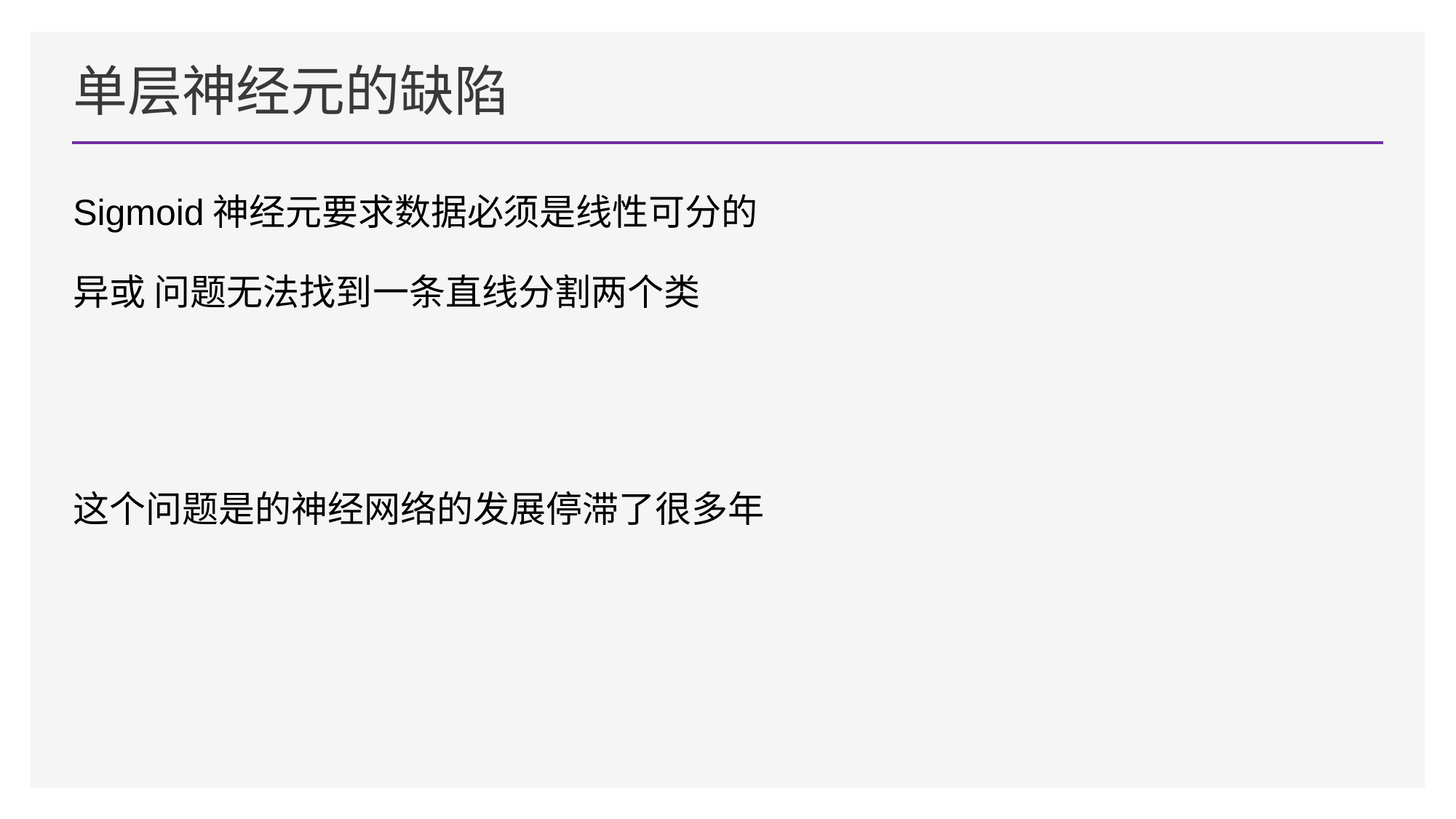

# 单层神经元的缺陷
Sigmoid神经元要求数据必须是线性可分的

异或 问题无法找到一条直线分割两个类
这个问题是的神经网络的发展停滞了很多年